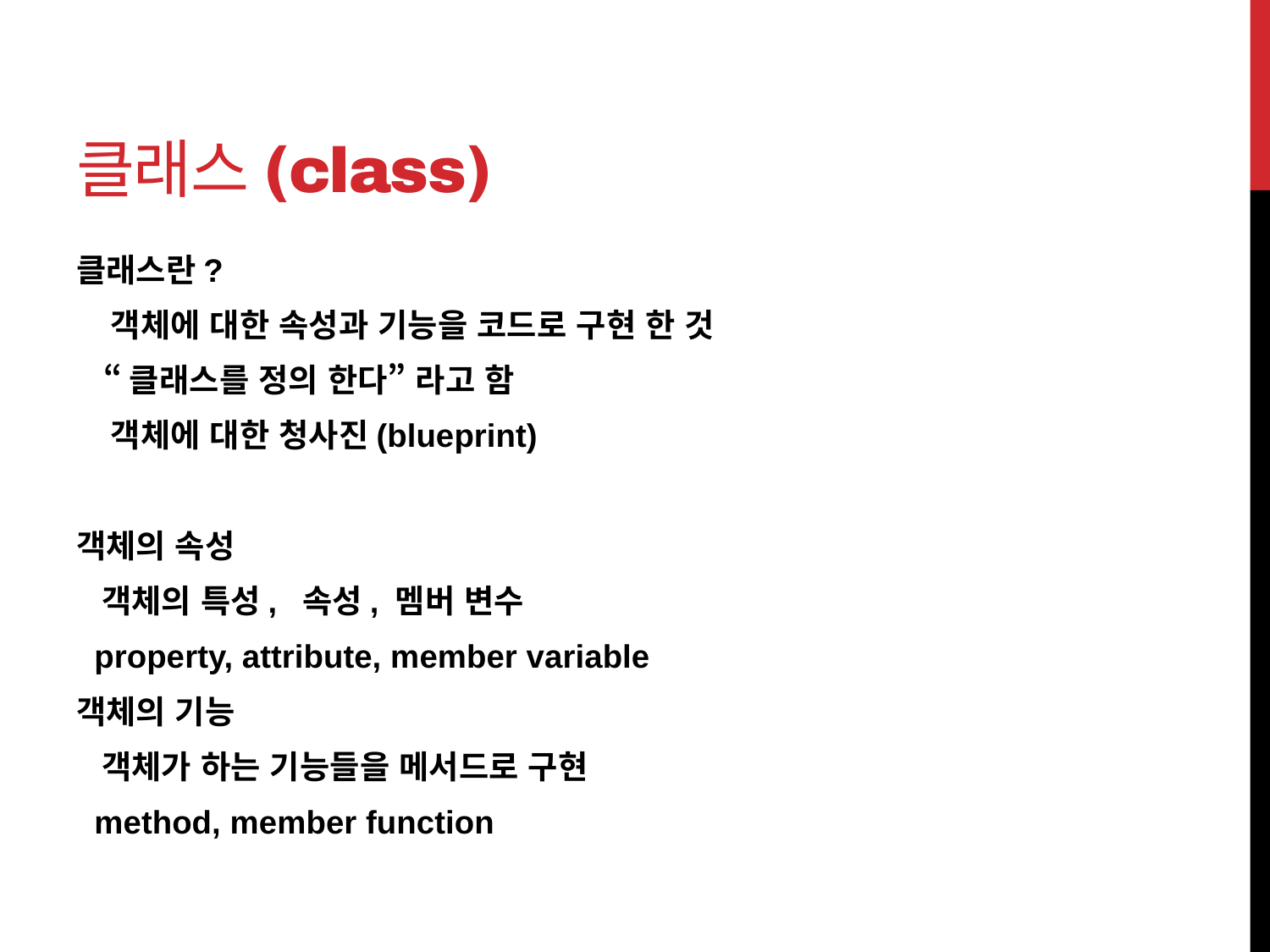

# 클래스(class)
클래스란?
   객체에 대한 속성과 기능을 코드로 구현 한 것
   “클래스를 정의 한다” 라고 함
   객체에 대한 청사진(blueprint)

객체의 속성
  객체의 특성,  속성, 멤버 변수
  property, attribute, member variable
객체의 기능
  객체가 하는 기능들을 메서드로 구현
  method, member function